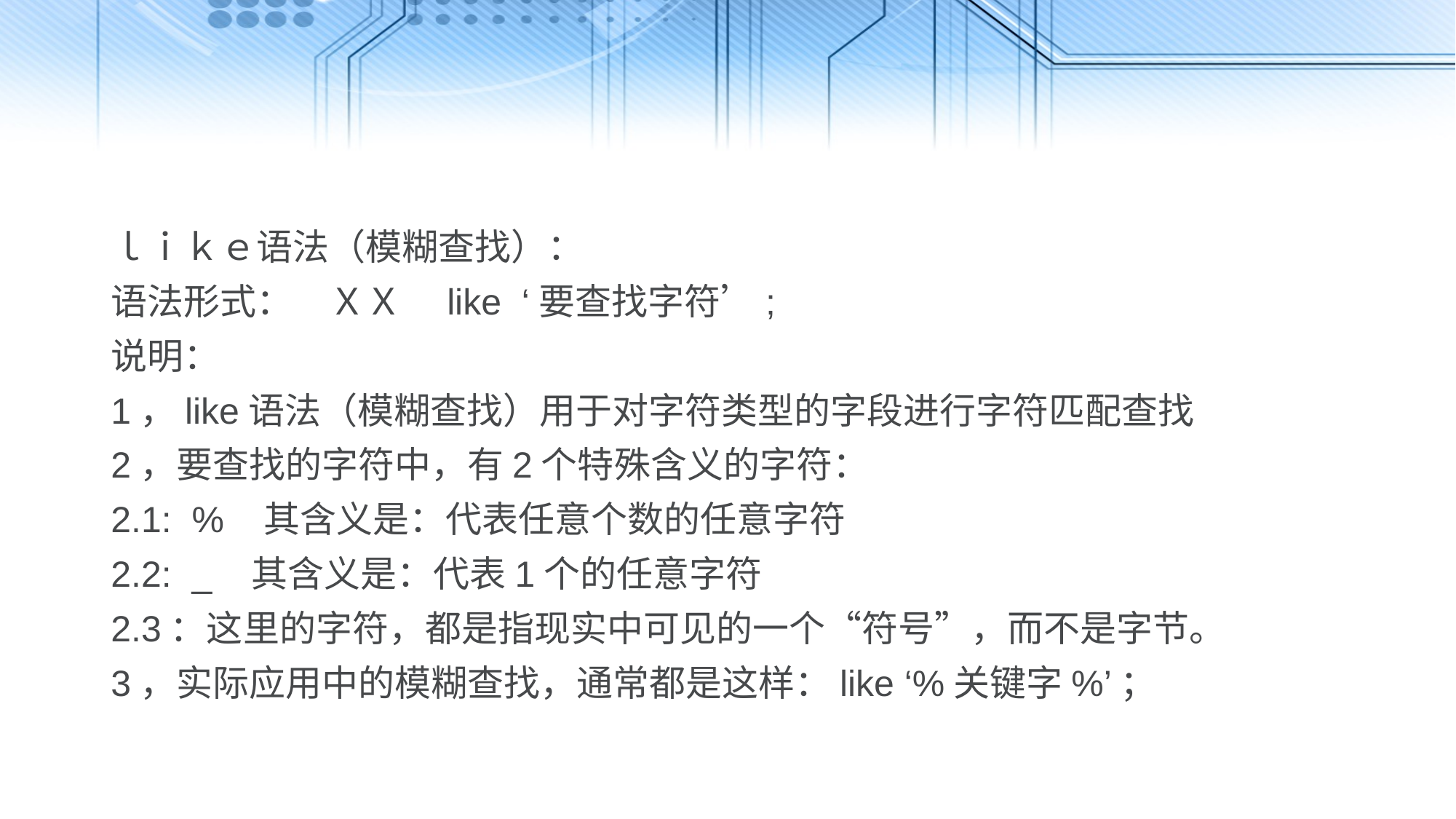

ｌｉｋｅ语法（模糊查找）：
语法形式：　ＸＸ　like  ‘要查找字符’;
说明：
1，like语法（模糊查找）用于对字符类型的字段进行字符匹配查找
2，要查找的字符中，有2个特殊含义的字符：
2.1:  %   其含义是：代表任意个数的任意字符
2.2:  _   其含义是：代表1个的任意字符
2.3：这里的字符，都是指现实中可见的一个“符号”，而不是字节。
3，实际应用中的模糊查找，通常都是这样：like ‘%关键字%’；